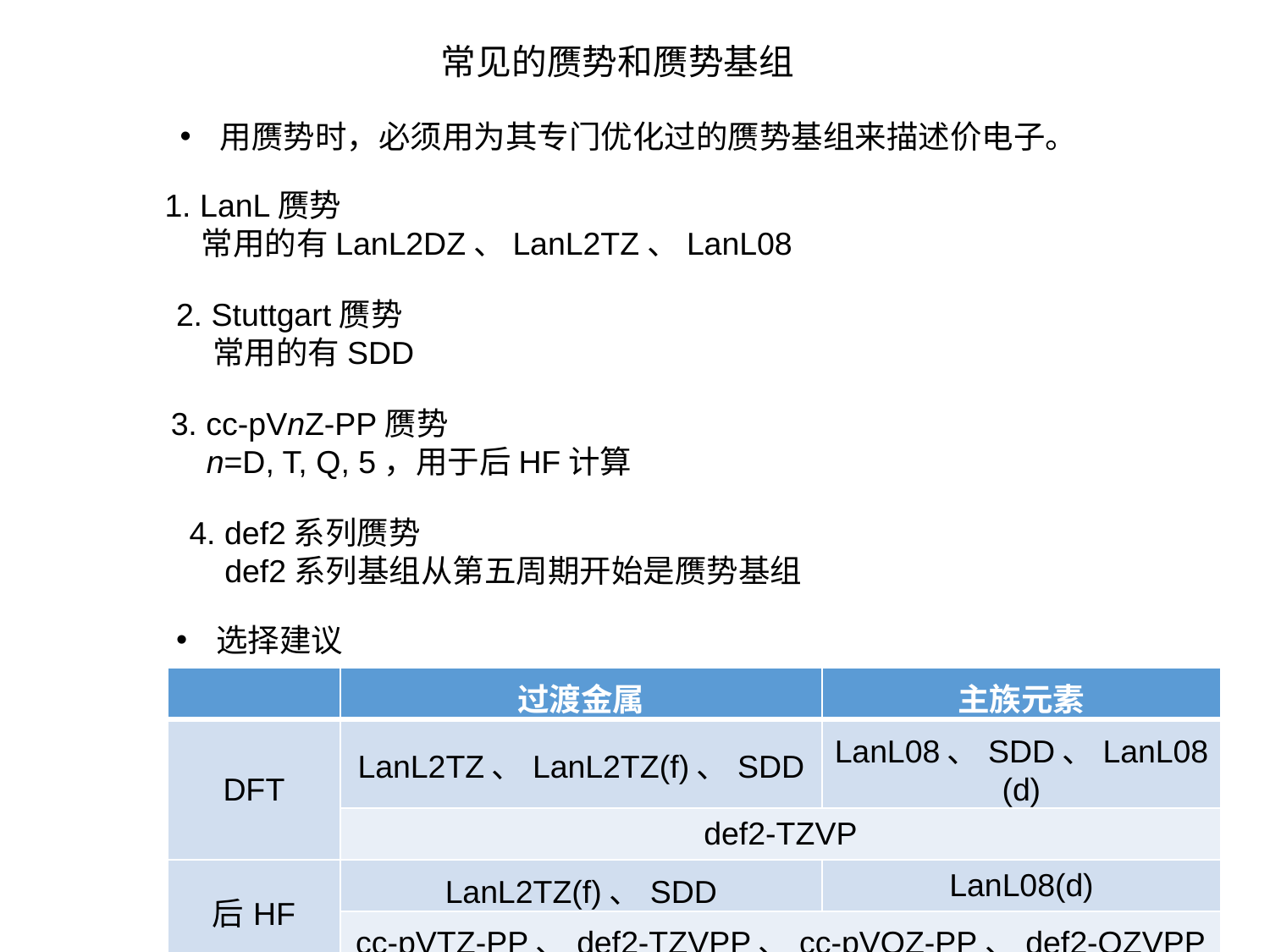

常见的赝势和赝势基组
用赝势时，必须用为其专门优化过的赝势基组来描述价电子。
1. LanL赝势
    常用的有LanL2DZ、LanL2TZ、LanL08
2. Stuttgart赝势
    常用的有SDD
3. cc-pVnZ-PP赝势
    n=D, T, Q, 5，用于后HF计算
4. def2系列赝势
    def2系列基组从第五周期开始是赝势基组
选择建议
|  | 过渡金属 | 主族元素 |
| --- | --- | --- |
| DFT | LanL2TZ、LanL2TZ(f)、SDD | LanL08、SDD、LanL08(d) |
|  | def2-TZVP |  |
| 后HF | LanL2TZ(f)、SDD | LanL08(d) |
|  | cc-pVTZ-PP、def2-TZVPP、cc-pVQZ-PP、def2-QZVPP |  |
22